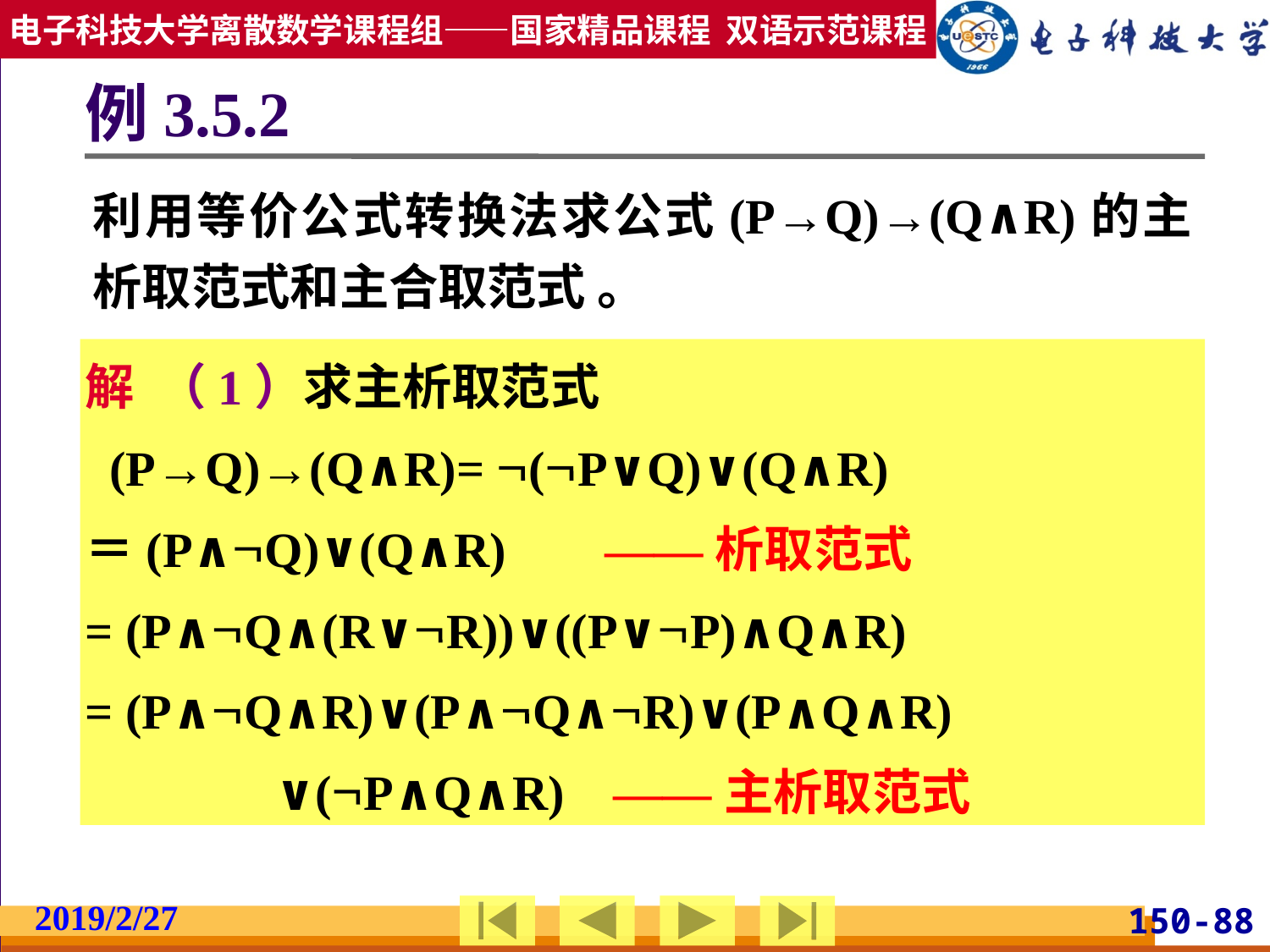

# 例3.5.2
利用等价公式转换法求公式(P→Q)→(Q∧R)的主析取范式和主合取范式 。
解  （1）求主析取范式
  (P→Q)→(Q∧R)= ¬(¬P∨Q)∨(Q∧R)
＝(P∧¬Q)∨(Q∧R)        ——析取范式
= (P∧¬Q∧(R∨¬R))∨((P∨¬P)∧Q∧R)
= (P∧¬Q∧R)∨(P∧¬Q∧¬R)∨(P∧Q∧R)
∨(¬P∧Q∧R)    ——主析取范式
2019/2/27